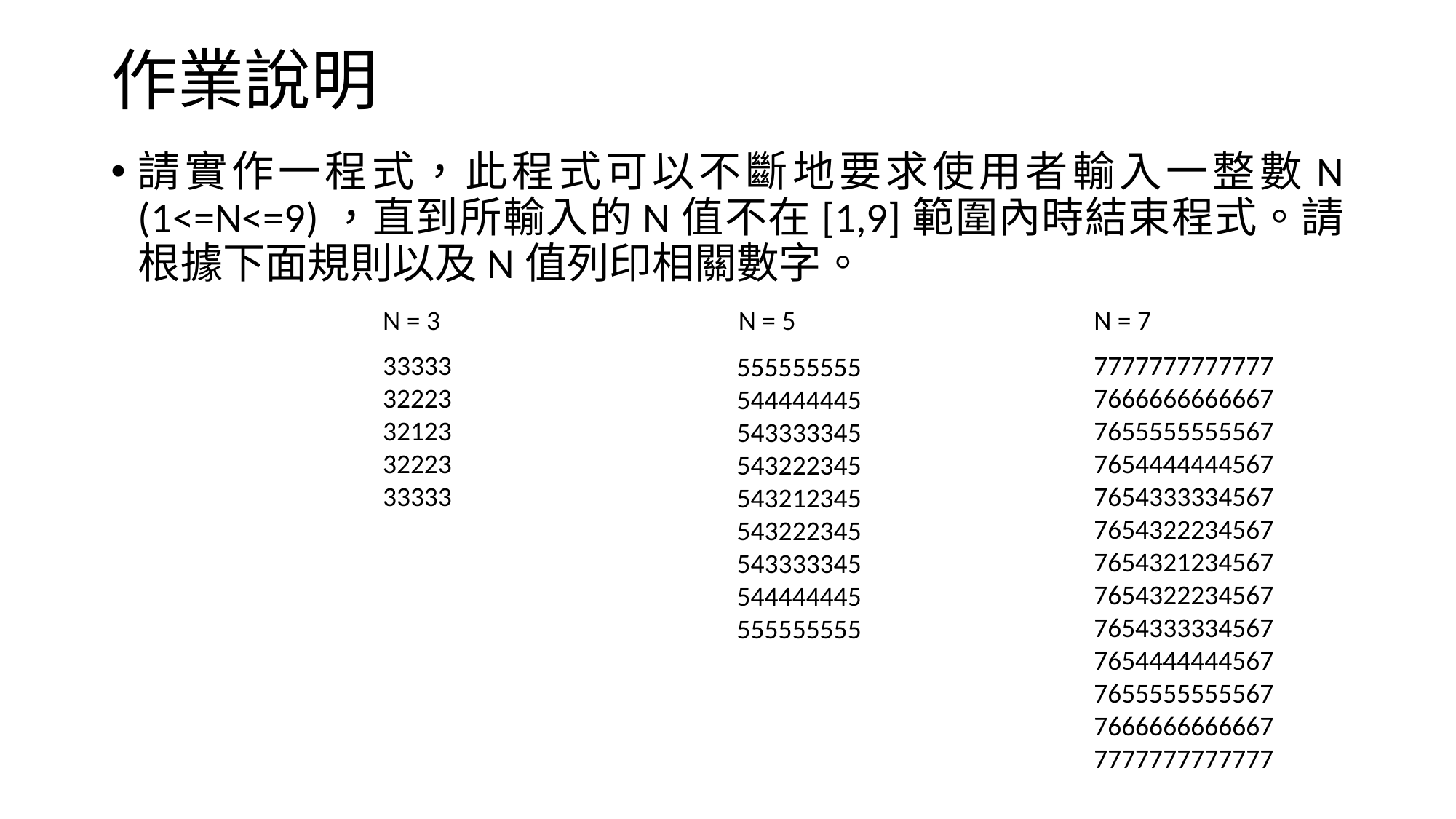

# 作業說明
請實作一程式，此程式可以不斷地要求使用者輸入一整數N (1<=N<=9)，直到所輸入的N值不在[1,9]範圍內時結束程式。請根據下面規則以及N值列印相關數字。

N = 3
N = 5
N = 7
33333
32223
32123
32223
33333
7777777777777
7666666666667
7655555555567
7654444444567
7654333334567
7654322234567
7654321234567
7654322234567
7654333334567
7654444444567
7655555555567
7666666666667
7777777777777
555555555
544444445
543333345
543222345
543212345
543222345
543333345
544444445
555555555